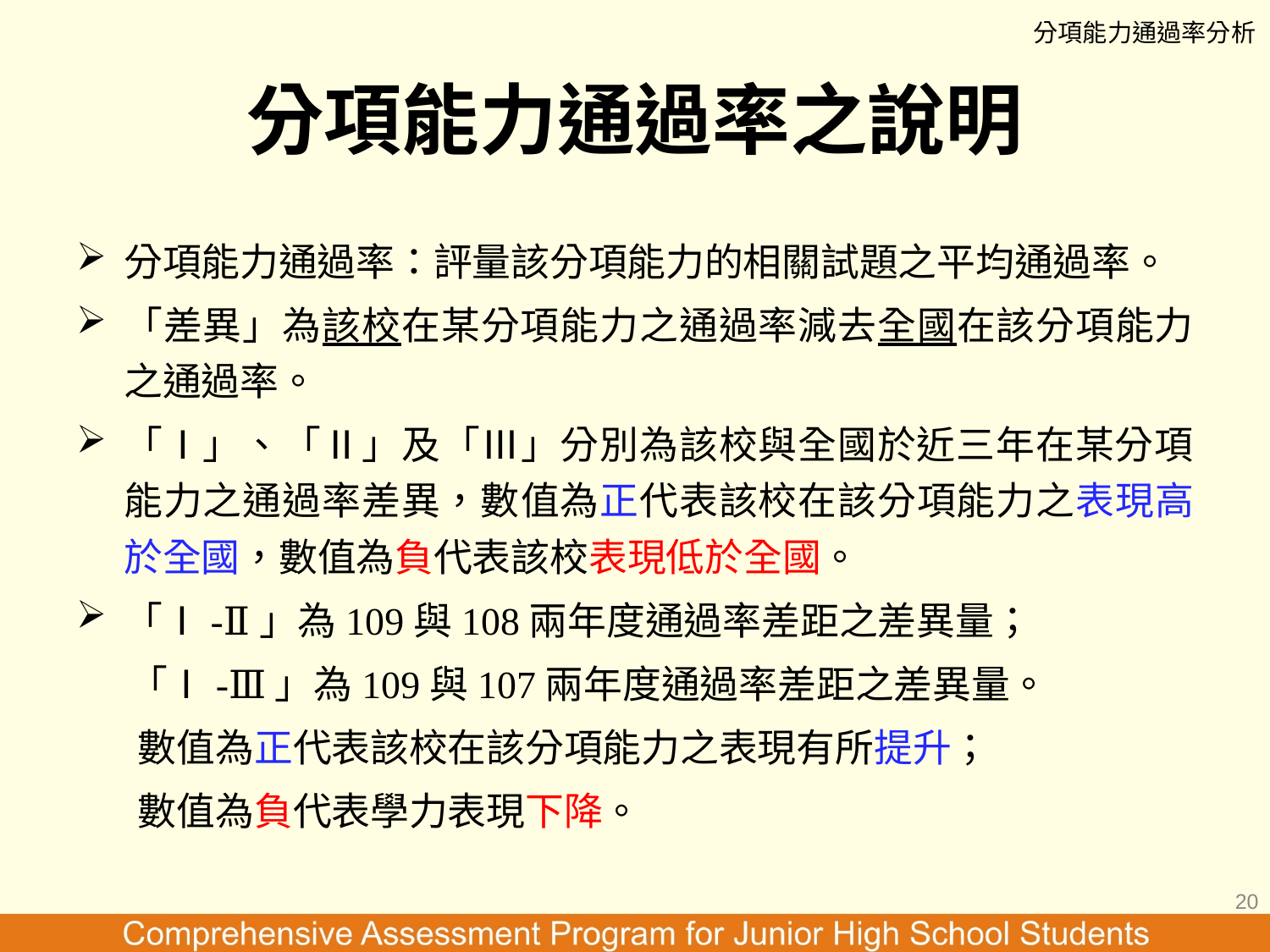

分項能力通過率分析
# 分項能力通過率之說明
分項能力通過率：評量該分項能力的相關試題之平均通過率。
「差異」為該校在某分項能力之通過率減去全國在該分項能力之通過率。
「Ⅰ」、「Ⅱ」及「Ⅲ」分別為該校與全國於近三年在某分項能力之通過率差異，數值為正代表該校在該分項能力之表現高於全國，數值為負代表該校表現低於全國。
「Ⅰ-Ⅱ」為109與108兩年度通過率差距之差異量；
     「Ⅰ-Ⅲ」為109與107兩年度通過率差距之差異量。
數值為正代表該校在該分項能力之表現有所提升；
數值為負代表學力表現下降。
20